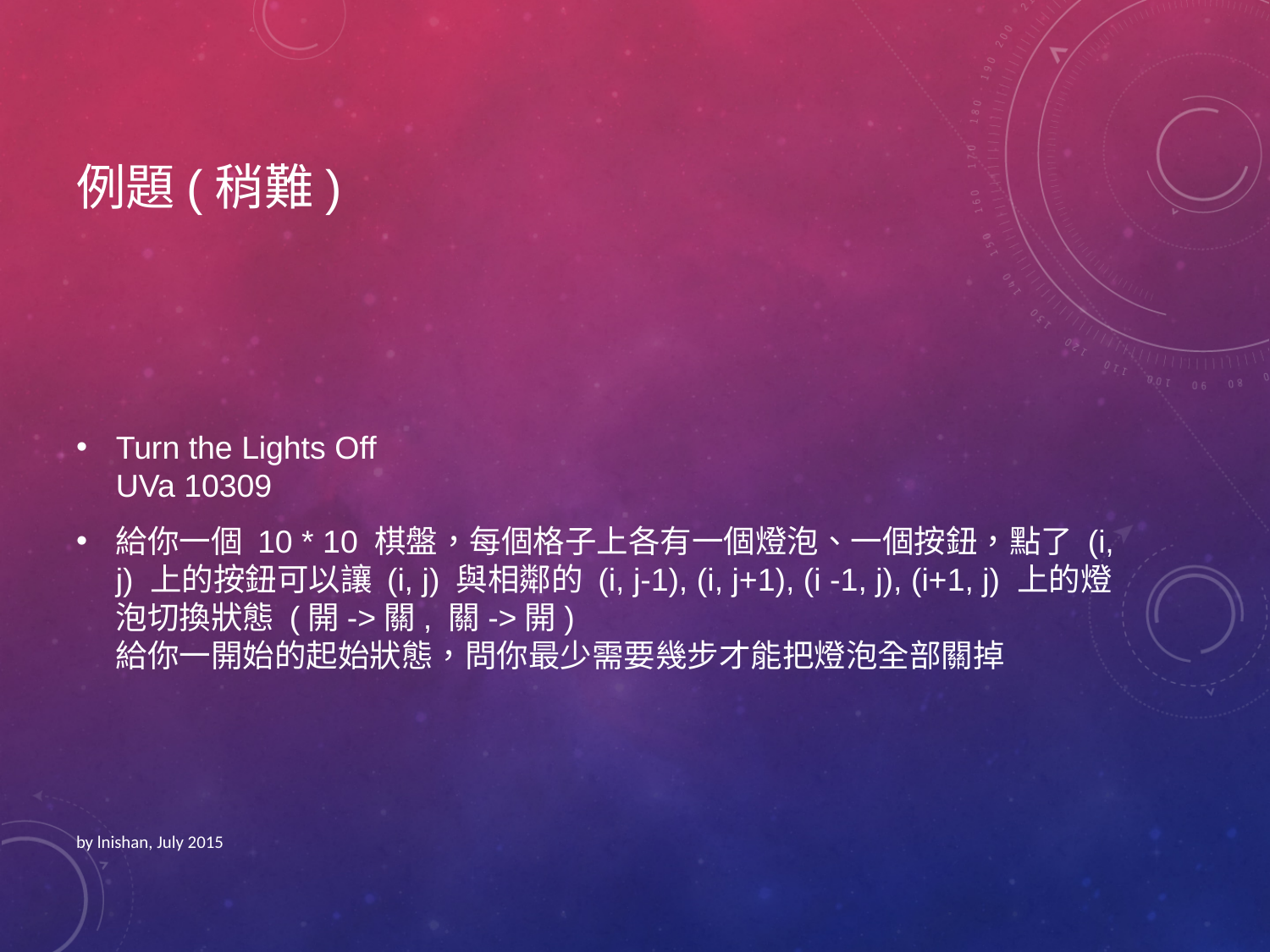

# 例題(稍難)
Turn the Lights Off
UVa 10309
給你一個 10 * 10 棋盤，每個格子上各有一個燈泡、一個按鈕，點了 (i, j) 上的按鈕可以讓 (i, j) 與相鄰的 (i, j-1), (i, j+1), (i -1, j), (i+1, j) 上的燈泡切換狀態 (開->關, 關->開)
給你一開始的起始狀態，問你最少需要幾步才能把燈泡全部關掉
by lnishan, July 2015